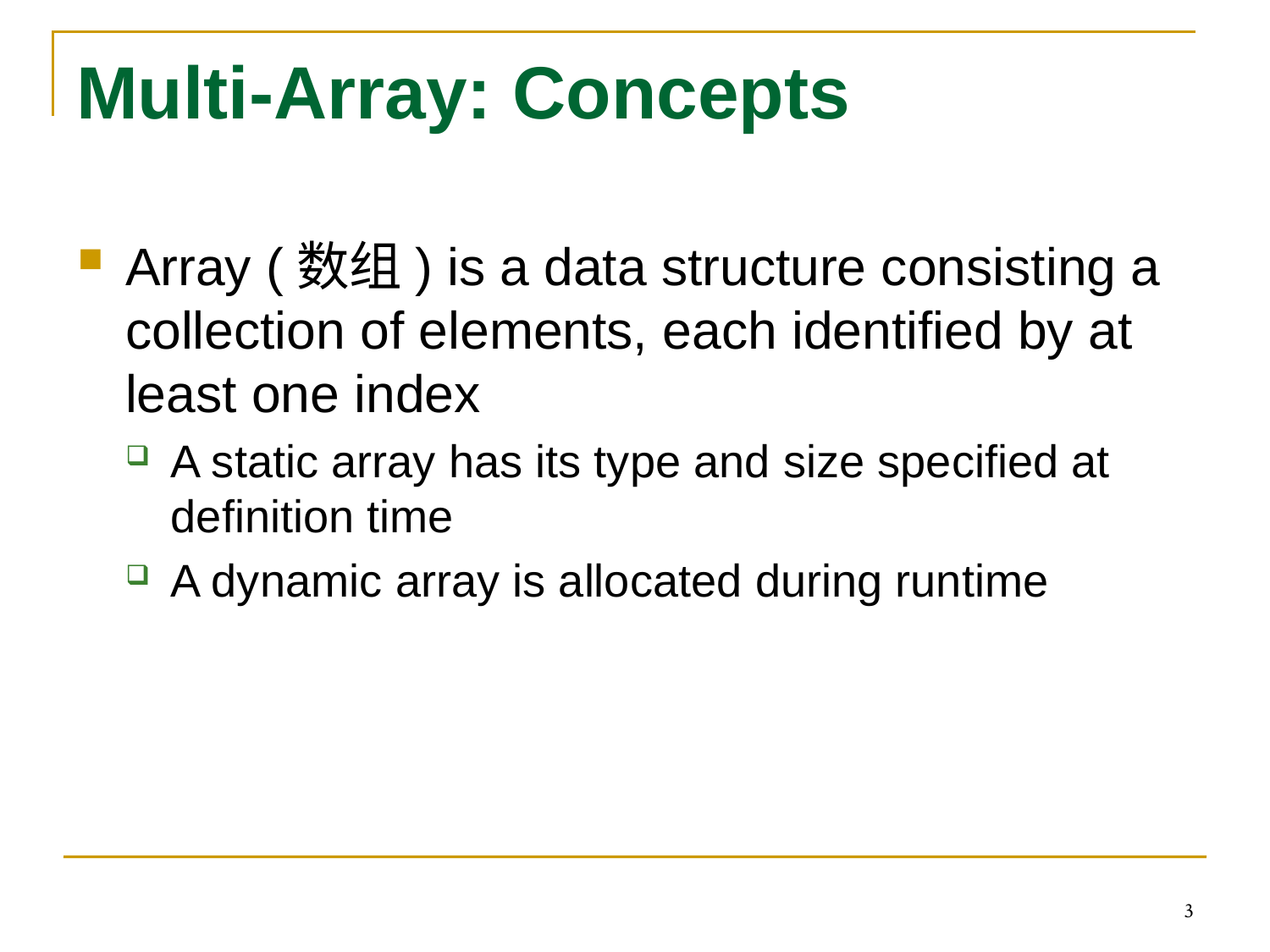

# Multi-Array: Concepts
Array (数组) is a data structure consisting a collection of elements, each identified by at least one index
A static array has its type and size specified at definition time
A dynamic array is allocated during runtime
3